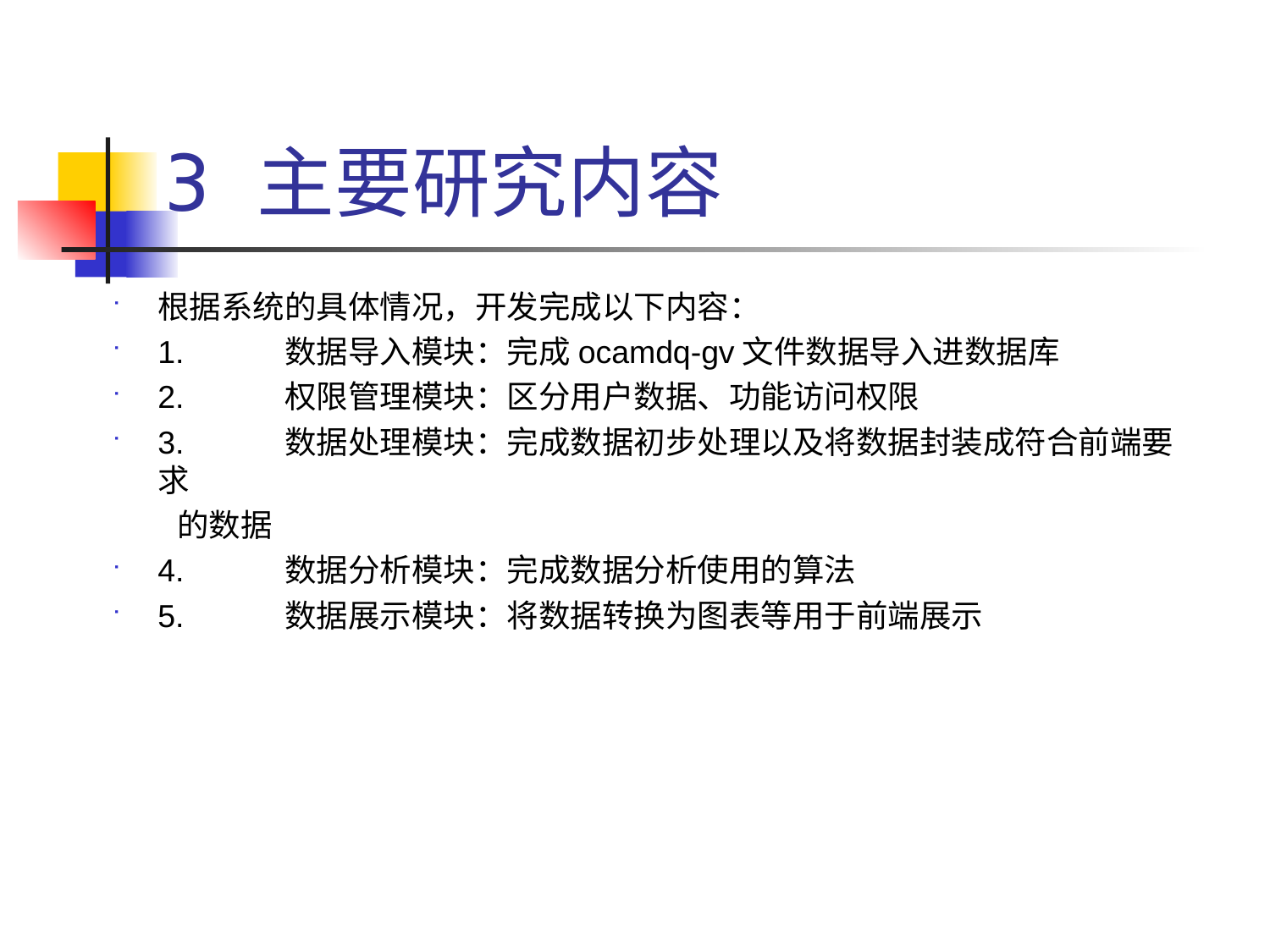

3 主要研究内容
根据系统的具体情况，开发完成以下内容：
1.	数据导入模块：完成ocamdq-gv文件数据导入进数据库
2.	权限管理模块：区分用户数据、功能访问权限
3.	数据处理模块：完成数据初步处理以及将数据封装成符合前端要求
        的数据
4.	数据分析模块：完成数据分析使用的算法
5.	数据展示模块：将数据转换为图表等用于前端展示